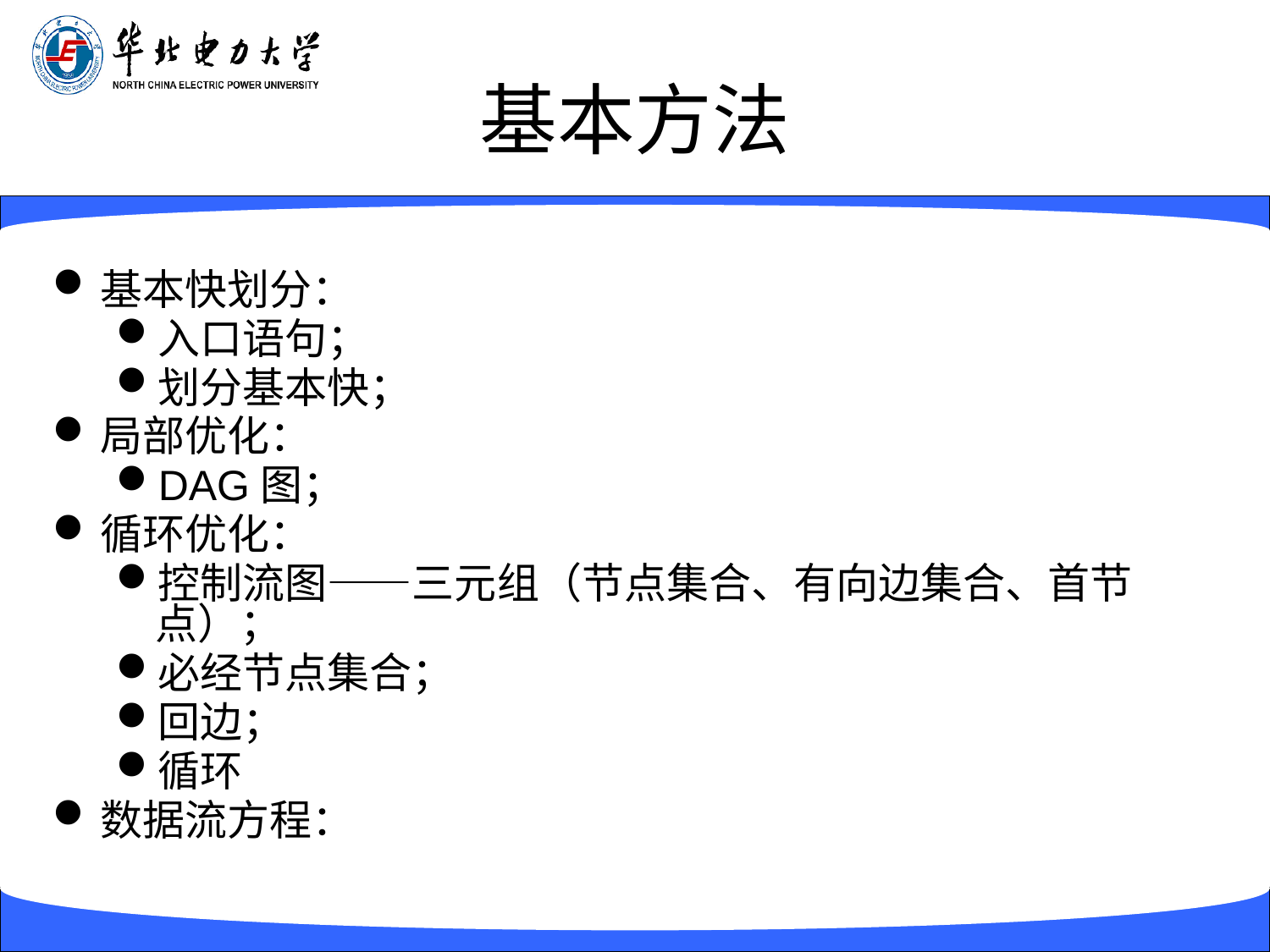

# 基本方法
基本快划分：
入口语句；
划分基本快；
局部优化：
DAG图；
循环优化：
控制流图——三元组（节点集合、有向边集合、首节点）；
必经节点集合；
回边；
循环
数据流方程：